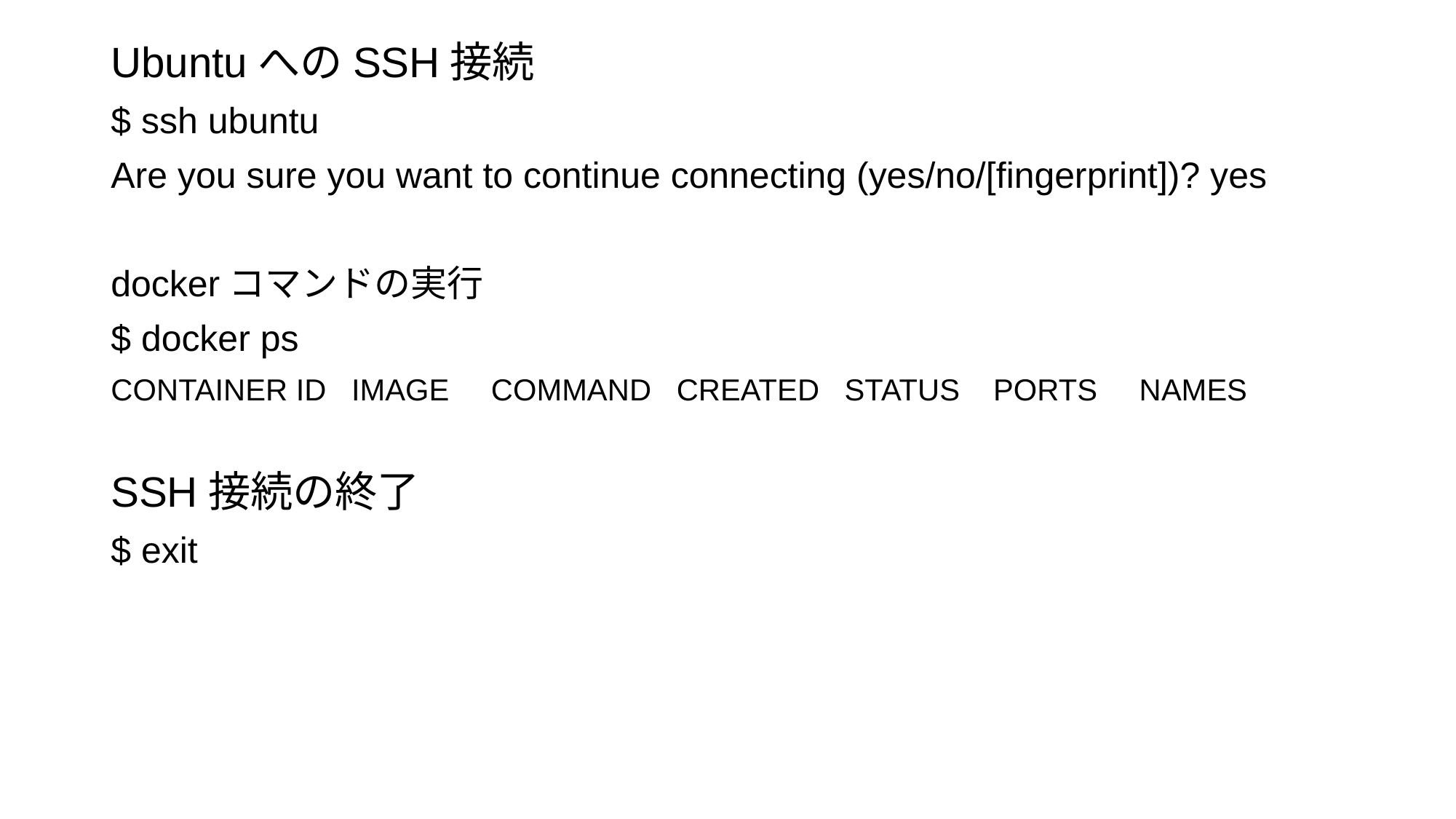

UbuntuへのSSH接続
$ ssh ubuntu
Are you sure you want to continue connecting (yes/no/[fingerprint])? yes

dockerコマンドの実行
$ docker ps
CONTAINER ID   IMAGE     COMMAND   CREATED   STATUS    PORTS     NAMES

SSH接続の終了
$ exit